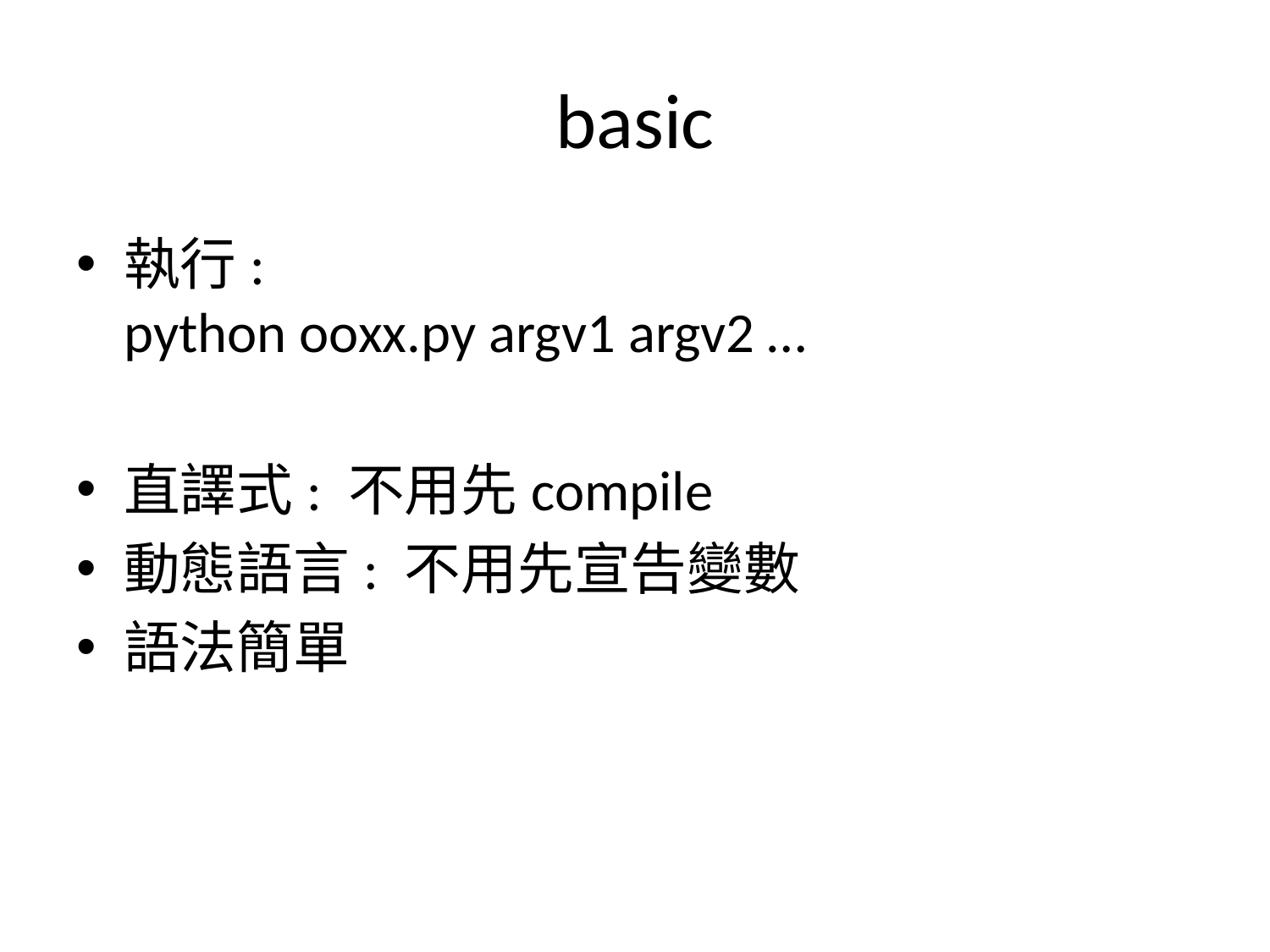

# basic
執行:
python ooxx.py argv1 argv2 …

直譯式: 不用先compile
動態語言: 不用先宣告變數
語法簡單